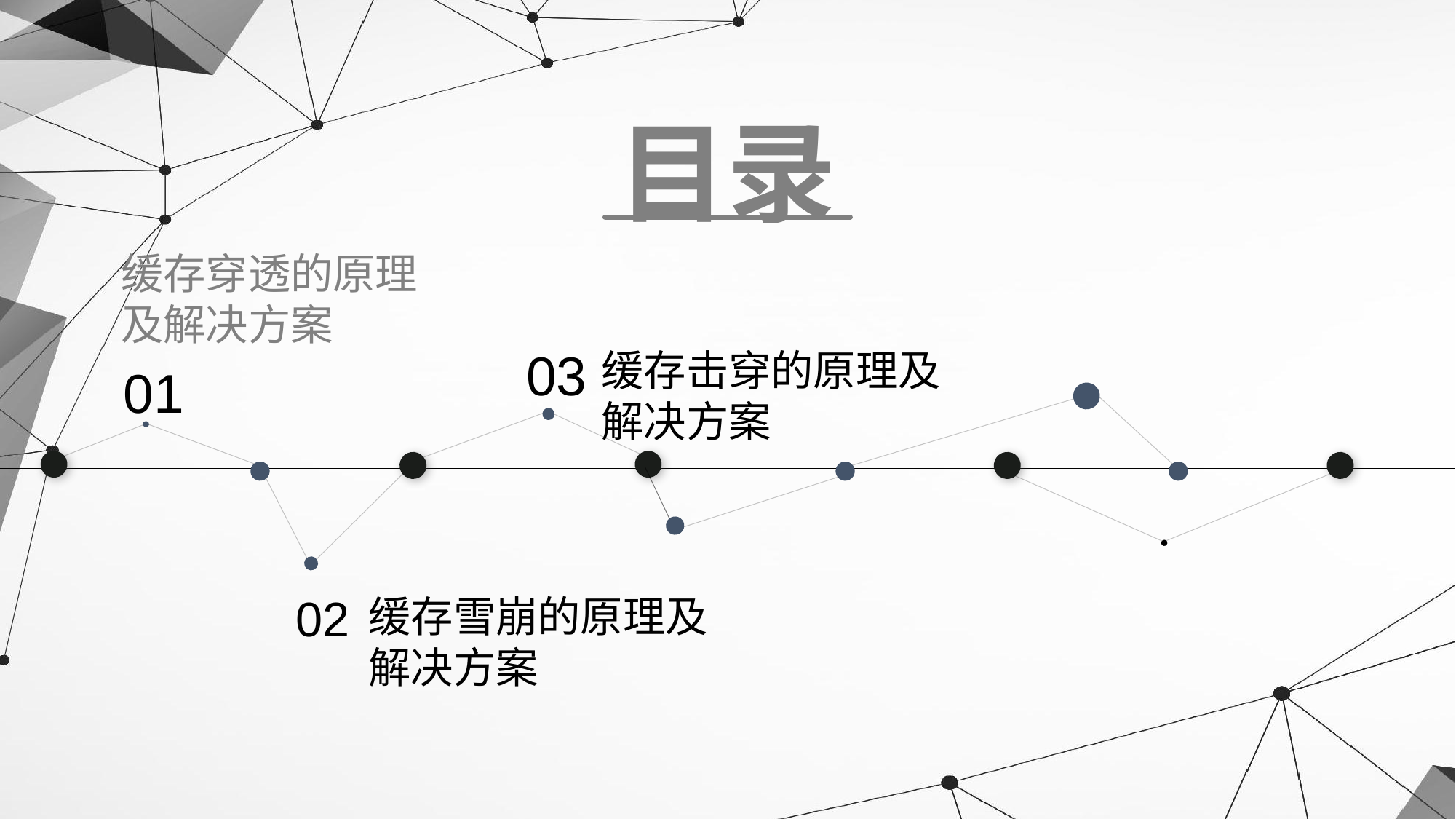

目录
缓存穿透的原理及解决方案
03
缓存击穿的原理及解决方案
01

02
缓存雪崩的原理及解决方案